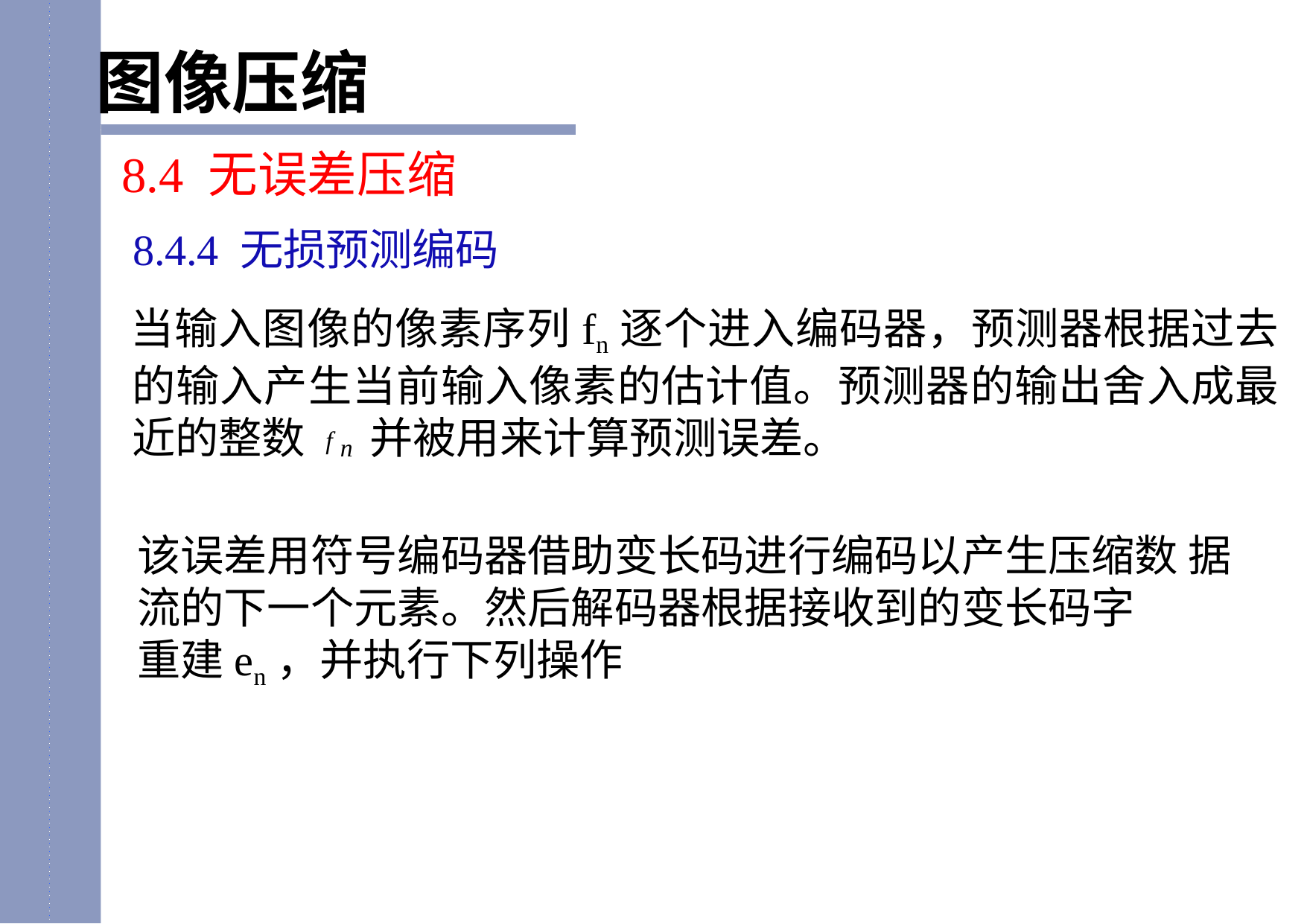

图像压缩

8.4 无误差压缩
8.4.4 无损预测编码
当输入图像的像素序列fn逐个进入编码器，预测器根据过去的输入产生当前输入像素的估计值。预测器的输出舍入成最近的整数 f n 并被用来计算预测误差。
该误差用符号编码器借助变长码进行编码以产生压缩数 据流的下一个元素。然后解码器根据接收到的变长码字
重建en，并执行下列操作